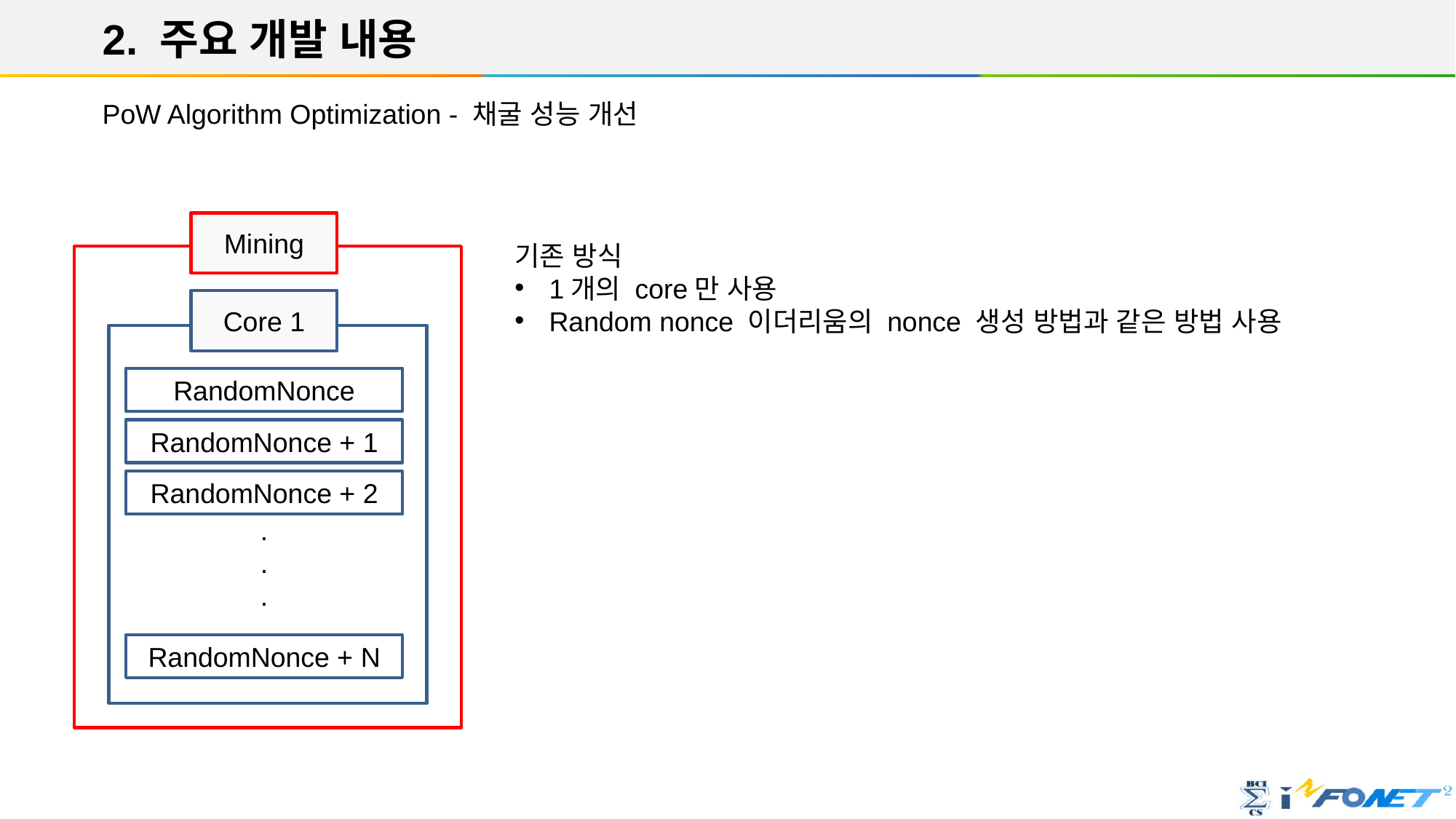

2. 주요 개발 내용
PoW Algorithm Optimization - 채굴 성능 개선

Mining
기존 방식
1개의 core만 사용
Random nonce 이더리움의 nonce 생성 방법과 같은 방법 사용

Core 1

RandomNonce
RandomNonce + 1
RandomNonce + 2
.
.
.

RandomNonce + N